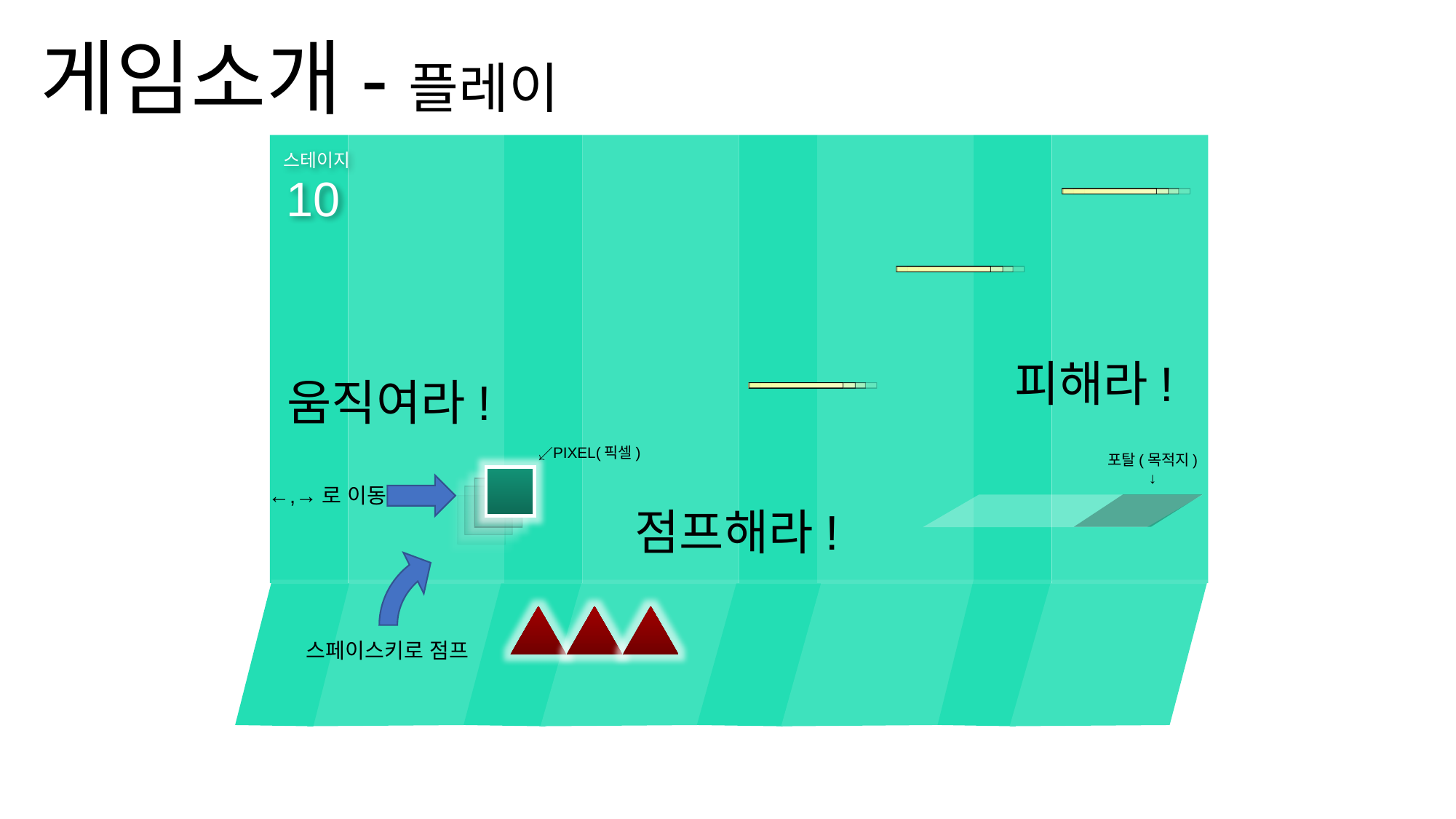

게임소개-플레이

스테이지
10

피해라!
움직여라!

↙PIXEL(픽셀)
포탈(목적지)
↓

←,→로 이동

점프해라!

스페이스키로 점프